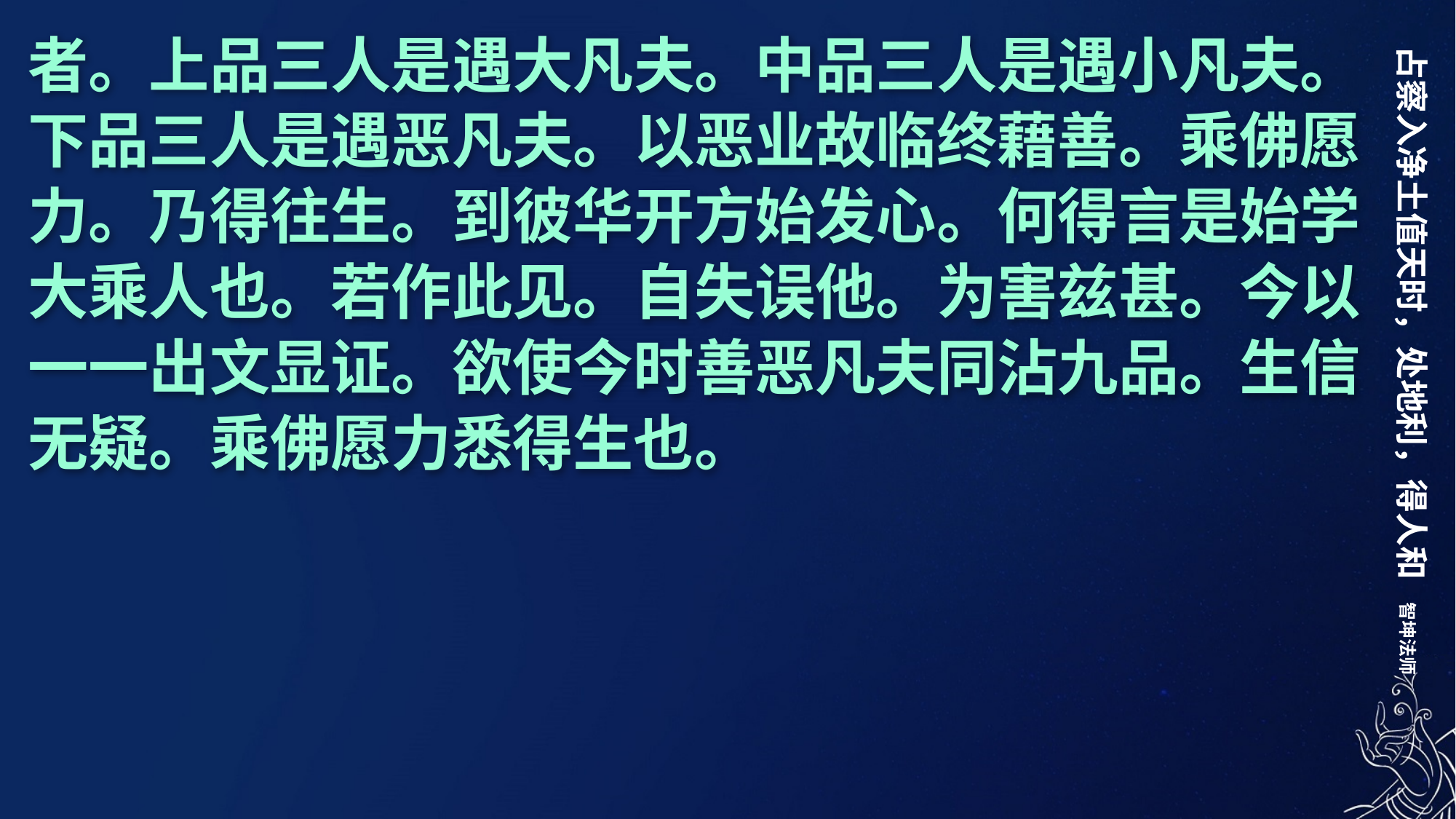

者。上品三人是遇大凡夫。中品三人是遇小凡夫。下品三人是遇恶凡夫。以恶业故临终藉善。乘佛愿力。乃得往生。到彼华开方始发心。何得言是始学大乘人也。若作此见。自失误他。为害兹甚。今以一一出文显证。欲使今时善恶凡夫同沾九品。生信无疑。乘佛愿力悉得生也。